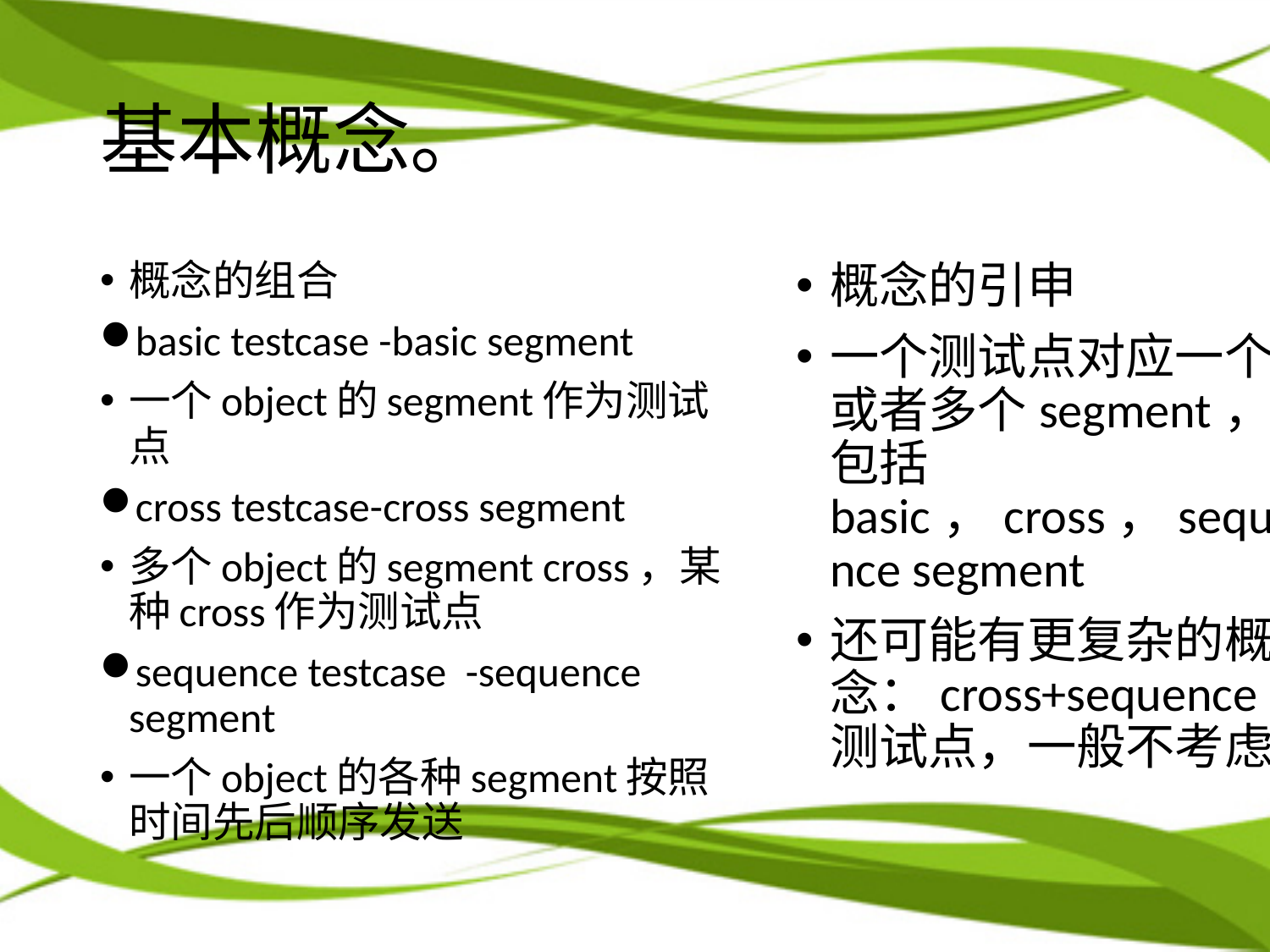

# 基本概念。
概念的组合
basic testcase -basic segment
一个object的segment作为测试点
cross testcase-cross segment
多个object的segment cross，某种cross作为测试点
sequence testcase  -sequence segment
一个object的各种segment按照时间先后顺序发送
概念的引申
一个测试点对应一个或者多个segment，包括basic，cross，sequence segment
还可能有更复杂的概念：cross+sequence测试点，一般不考虑